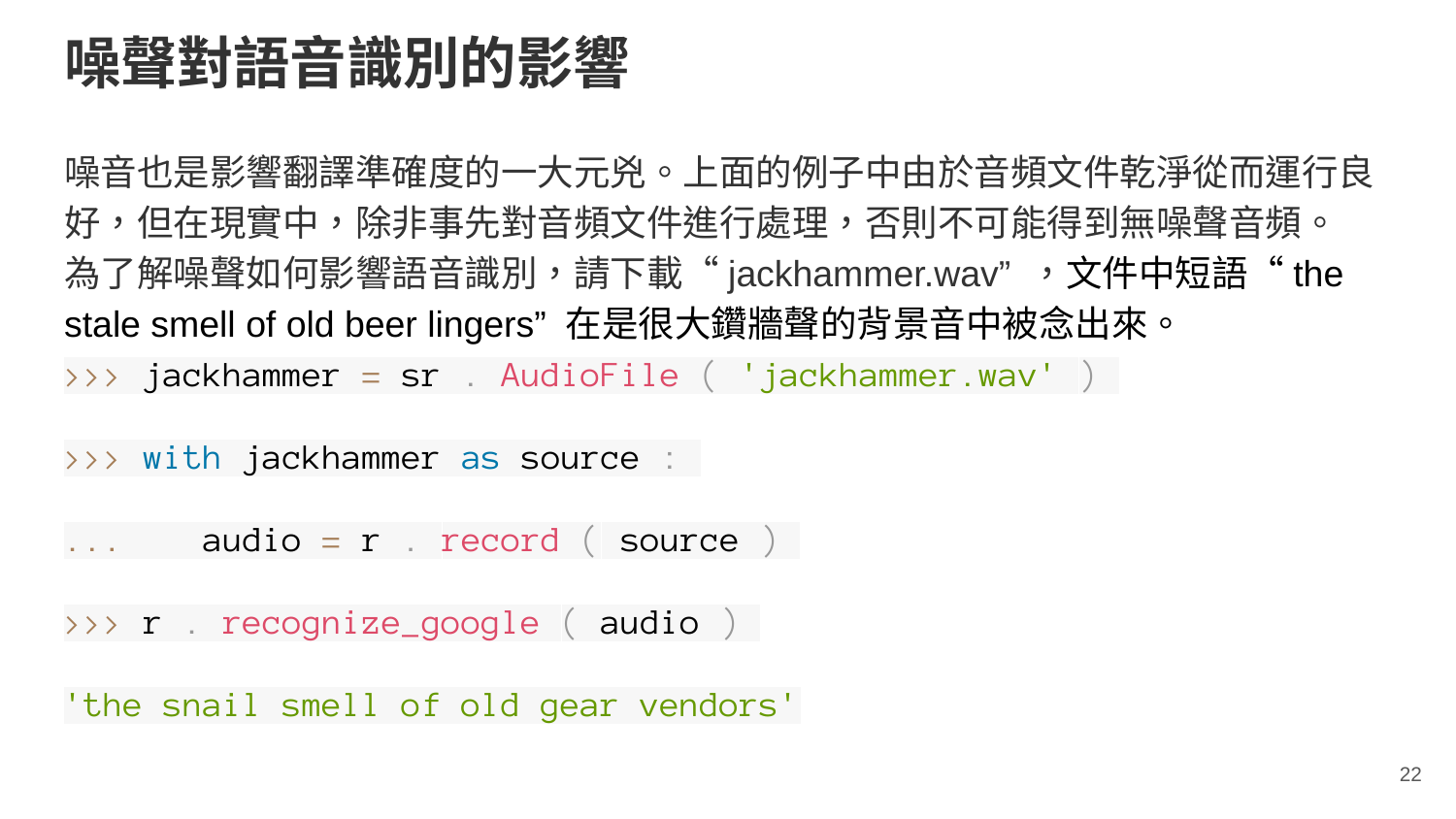

# 噪聲對語音識別的影響
噪音也是影響翻譯準確度的一大元兇。上面的例子中由於音頻文件乾淨從而運行良好，但在現實中，除非事先對音頻文件進行處理，否則不可能得到無噪聲音頻。
為了解噪聲如何影響語音識別，請下載“jackhammer.wav” ，文件中短語“the stale smell of old beer lingers” 在是很大鑽牆聲的背景音中被念出來。
>>> jackhammer = sr . AudioFile ( 'jackhammer.wav' )
>>> with jackhammer as source :
...    audio = r . record ( source )
>>> r . recognize_google ( audio )
'the snail smell of old gear vendors'

22